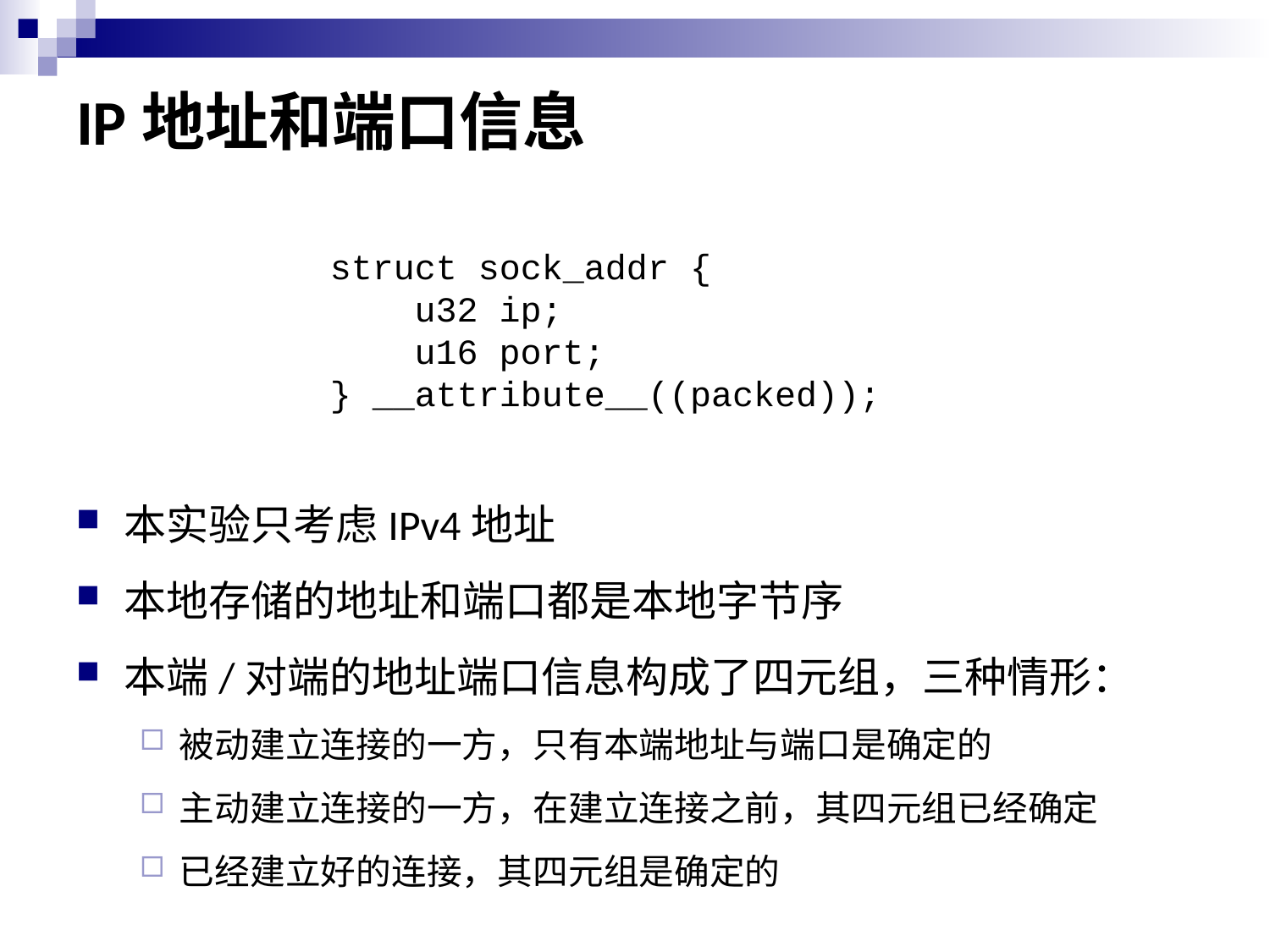

# IP地址和端口信息
struct sock_addr {
    u32 ip;
    u16 port;
} __attribute__((packed));
本实验只考虑IPv4地址
本地存储的地址和端口都是本地字节序
本端/对端的地址端口信息构成了四元组，三种情形：
被动建立连接的一方，只有本端地址与端口是确定的
主动建立连接的一方，在建立连接之前，其四元组已经确定
已经建立好的连接，其四元组是确定的
12